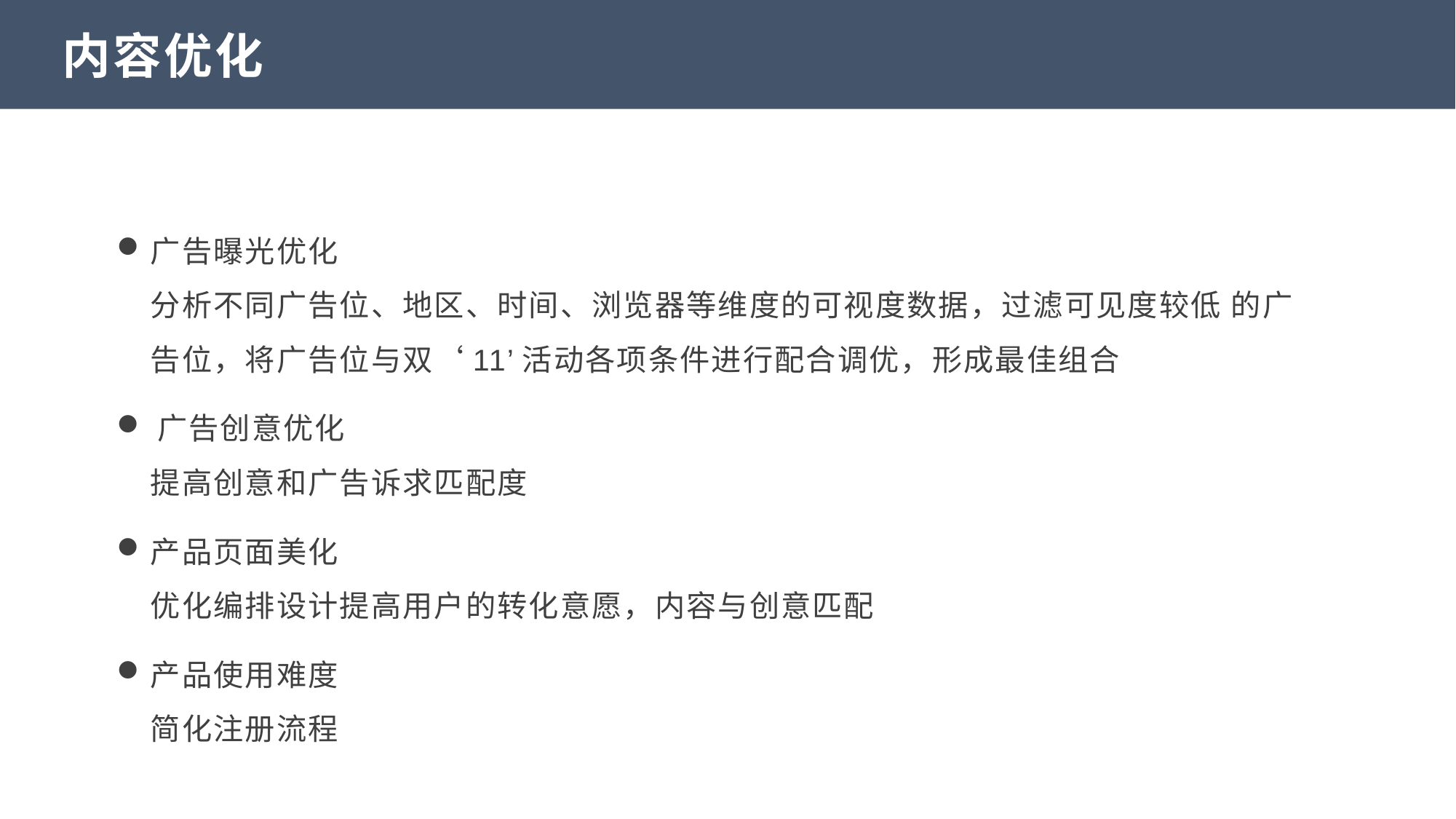

内容优化
广告曝光优化
	分析不同广告位、地区、时间、浏览器等维度的可视度数据，过滤可见度较低		的广告位，将广告位与双‘11’活动各项条件进行配合调优，形成最佳组合
广告创意优化
	提高创意和广告诉求匹配度
产品页面美化
	优化编排设计提高用户的转化意愿，内容与创意匹配
产品使用难度
	简化注册流程